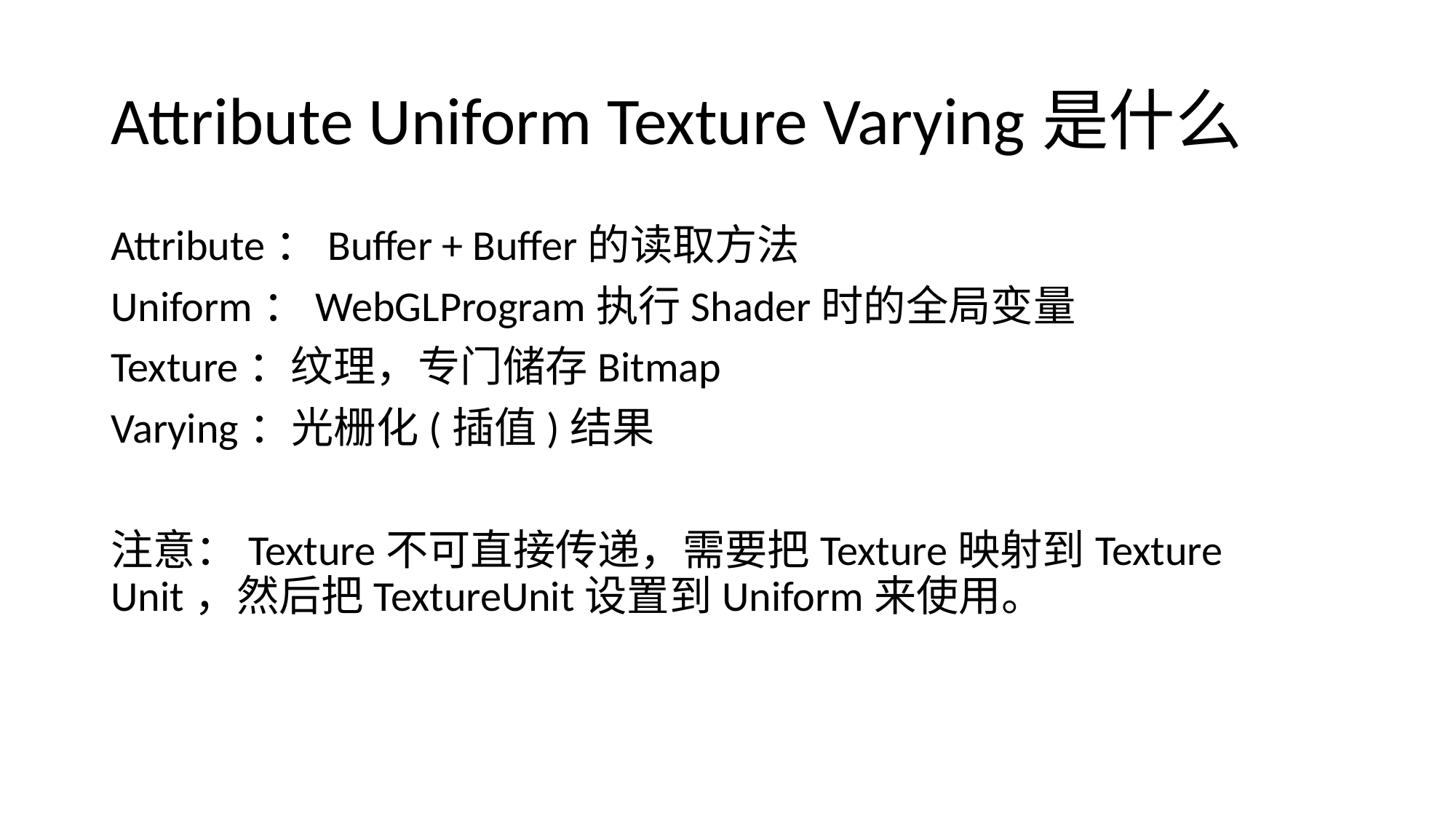

# Attribute Uniform Texture Varying是什么
Attribute：Buffer + Buffer的读取方法
Uniform：WebGLProgram执行Shader时的全局变量
Texture：纹理，专门储存Bitmap
Varying：光栅化(插值)结果

注意：Texture不可直接传递，需要把Texture映射到Texture Unit，然后把TextureUnit设置到Uniform来使用。